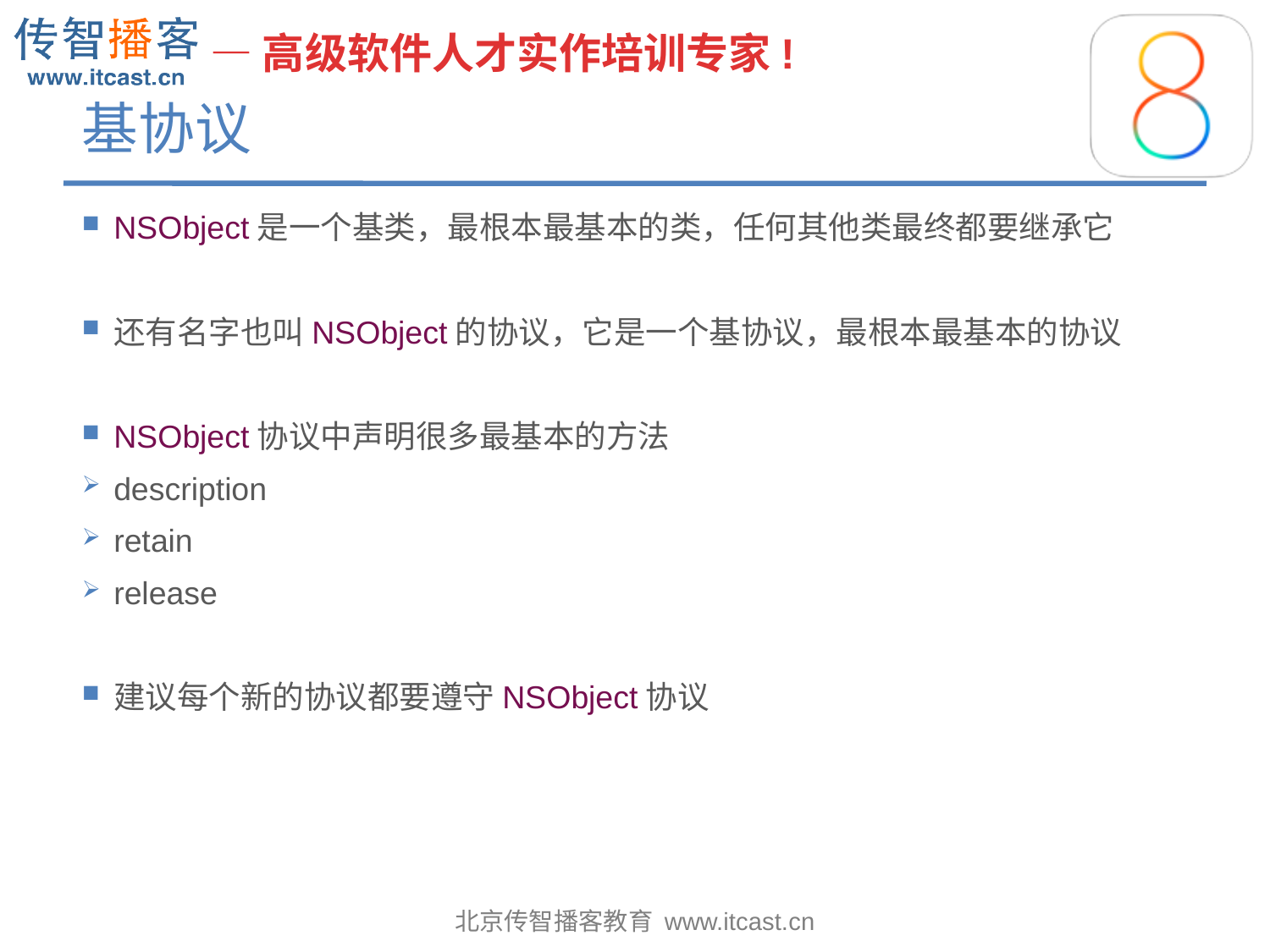

# 基协议
NSObject是一个基类，最根本最基本的类，任何其他类最终都要继承它

还有名字也叫NSObject的协议，它是一个基协议，最根本最基本的协议

NSObject协议中声明很多最基本的方法
description
retain
release

建议每个新的协议都要遵守NSObject协议